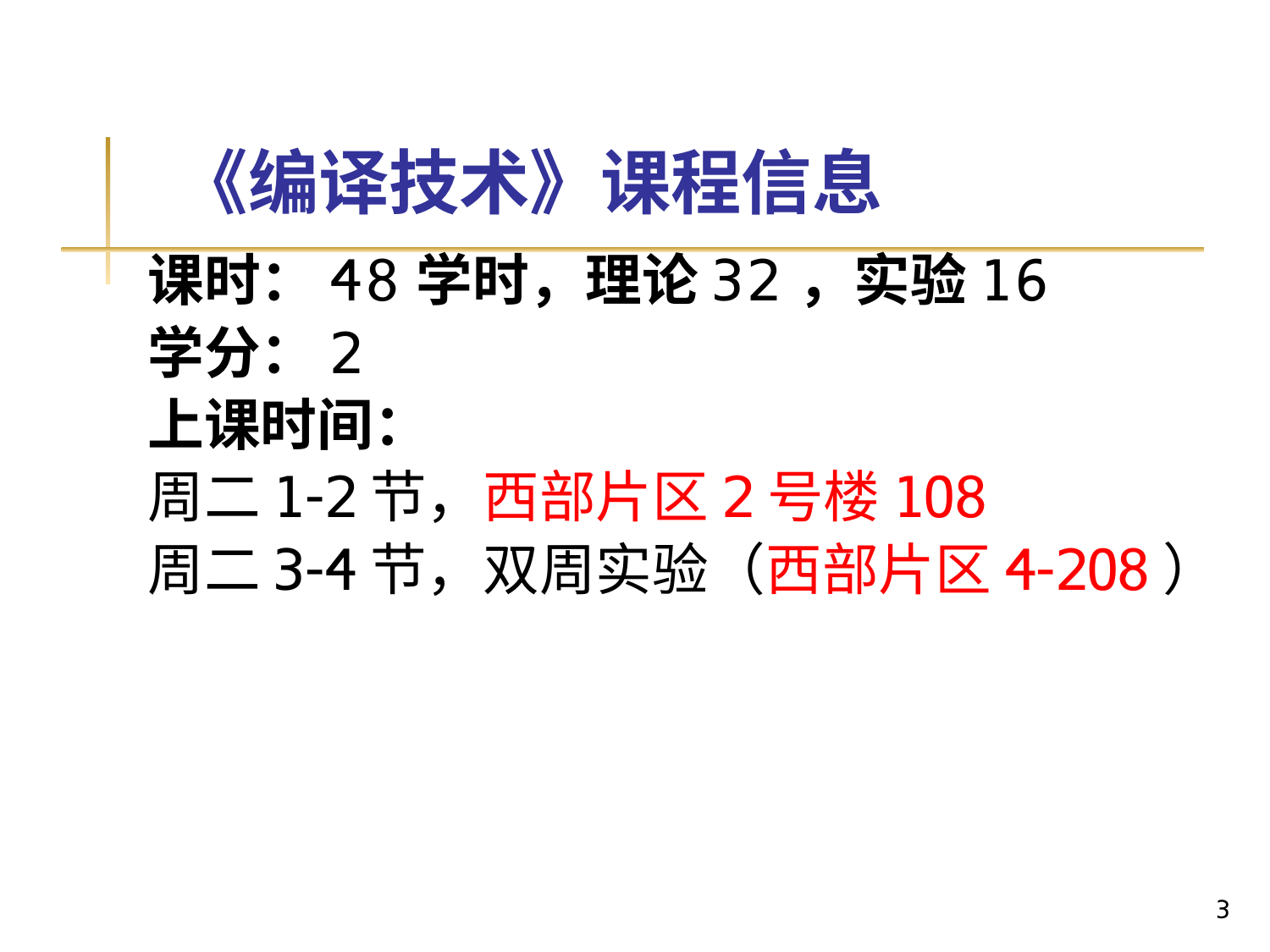

# 《编译技术》课程信息
课时：48学时，理论32，实验16
学分：2
上课时间：
周二1-2节，西部片区2号楼108
周二3-4节，双周实验（西部片区4-208）
3